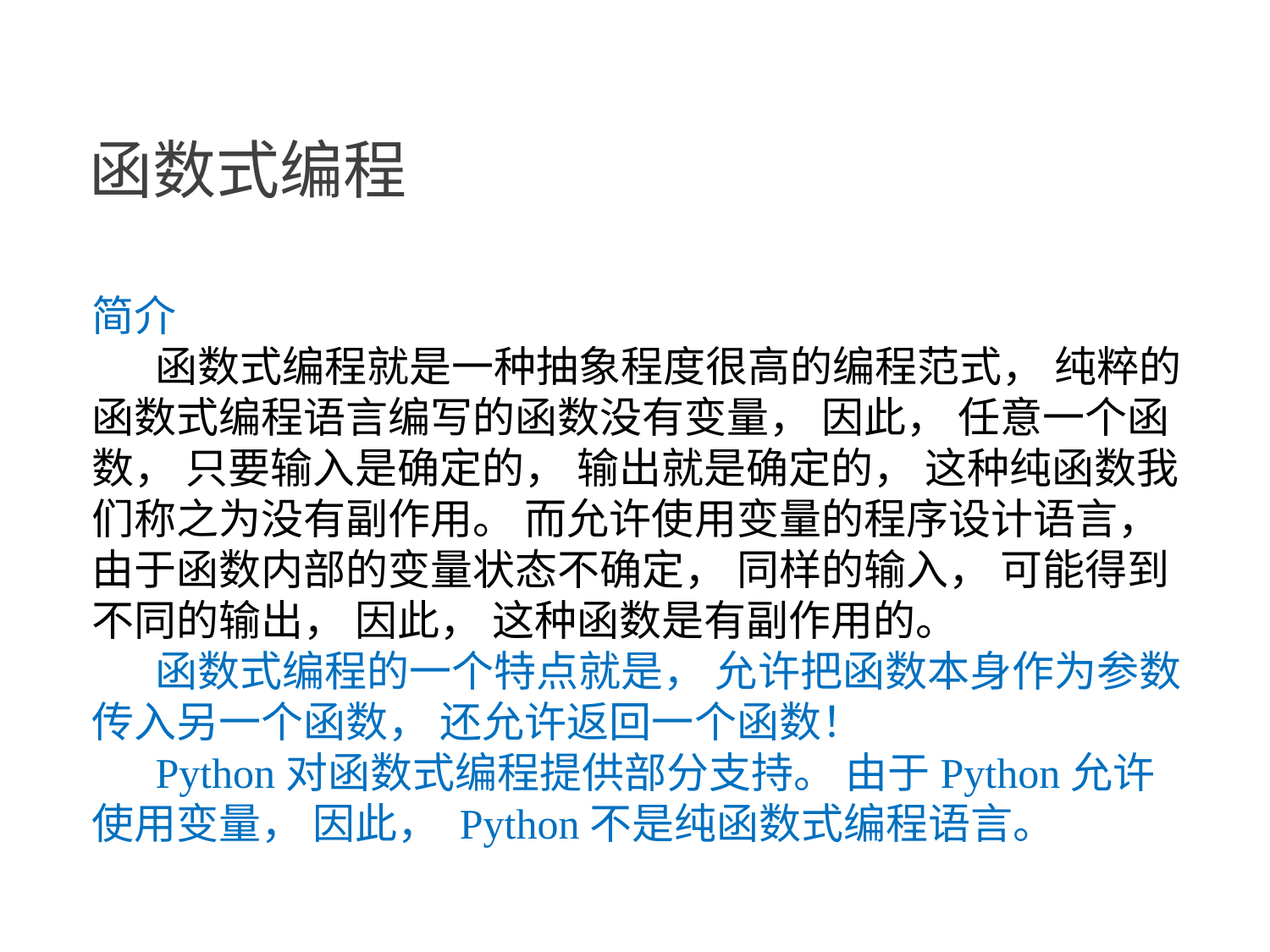

函数式编程
简介
函数式编程就是一种抽象程度很高的编程范式， 纯粹的函数式编程语言编写的函数没有变量， 因此， 任意一个函数， 只要输入是确定的， 输出就是确定的， 这种纯函数我们称之为没有副作用。 而允许使用变量的程序设计语言， 由于函数内部的变量状态不确定， 同样的输入， 可能得到不同的输出， 因此， 这种函数是有副作用的。
函数式编程的一个特点就是， 允许把函数本身作为参数传入另一个函数， 还允许返回一个函数！
Python对函数式编程提供部分支持。 由于Python允许使用变量， 因此， Python不是纯函数式编程语言。